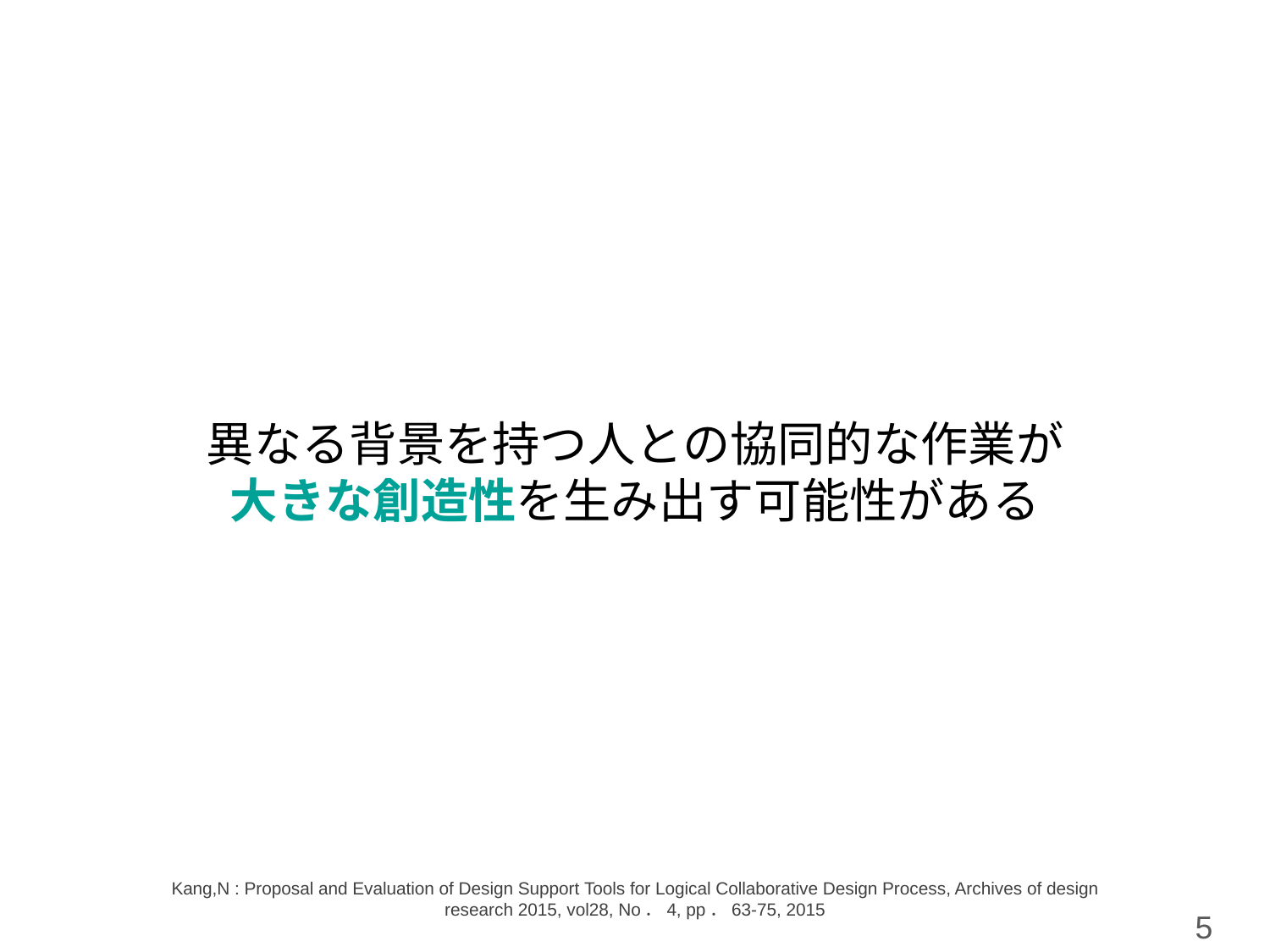

#
異なる背景を持つ人との協同的な作業が
大きな創造性を生み出す可能性がある
Kang,N : Proposal and Evaluation of Design Support Tools for Logical Collaborative Design Process, Archives of design research 2015, vol28, No．4, pp．63-75, 2015
5